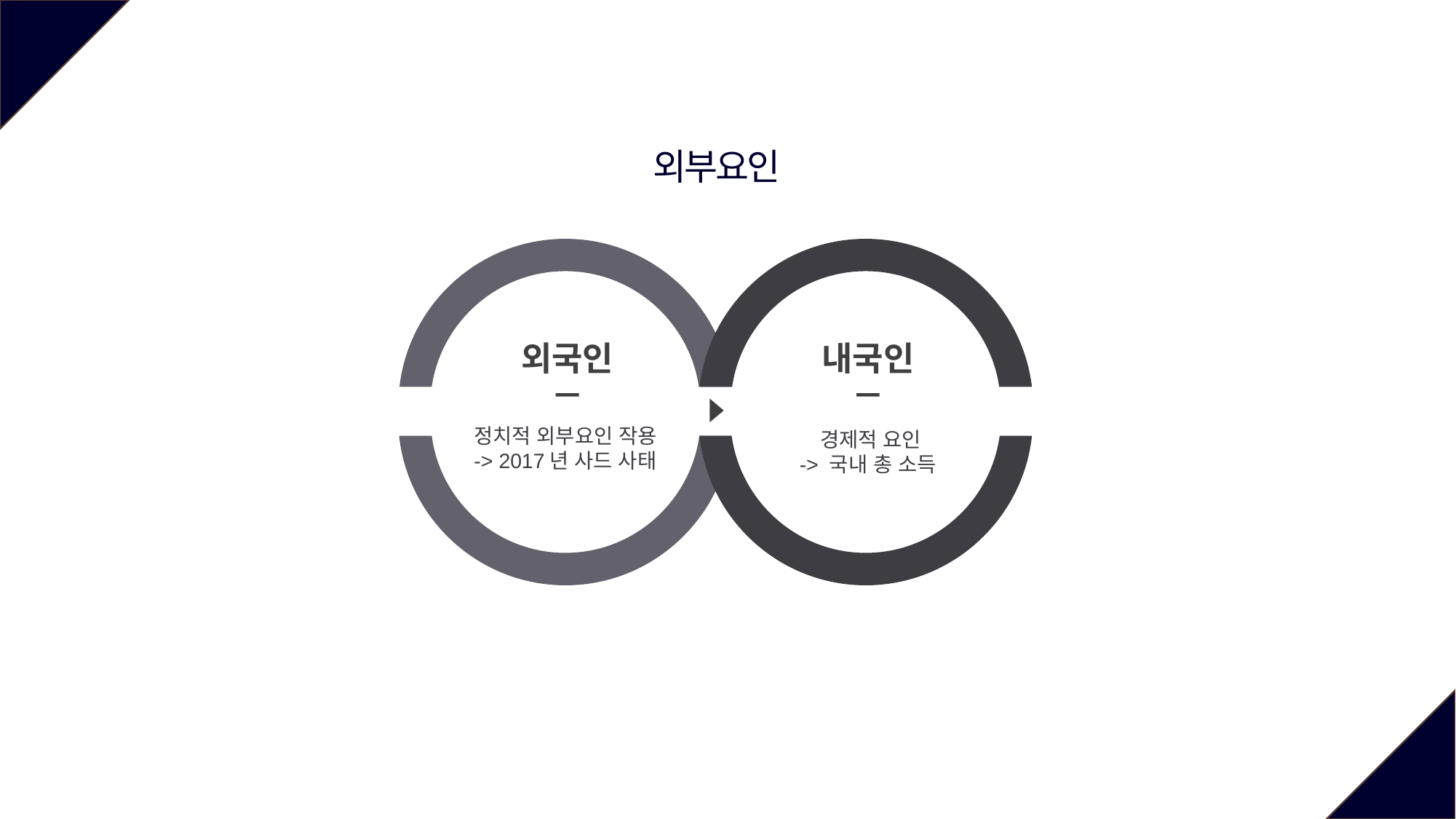

외부요인

외국인
내국인

정치적 외부요인 작용
-> 2017년 사드 사태
경제적 요인
-> 국내 총 소득